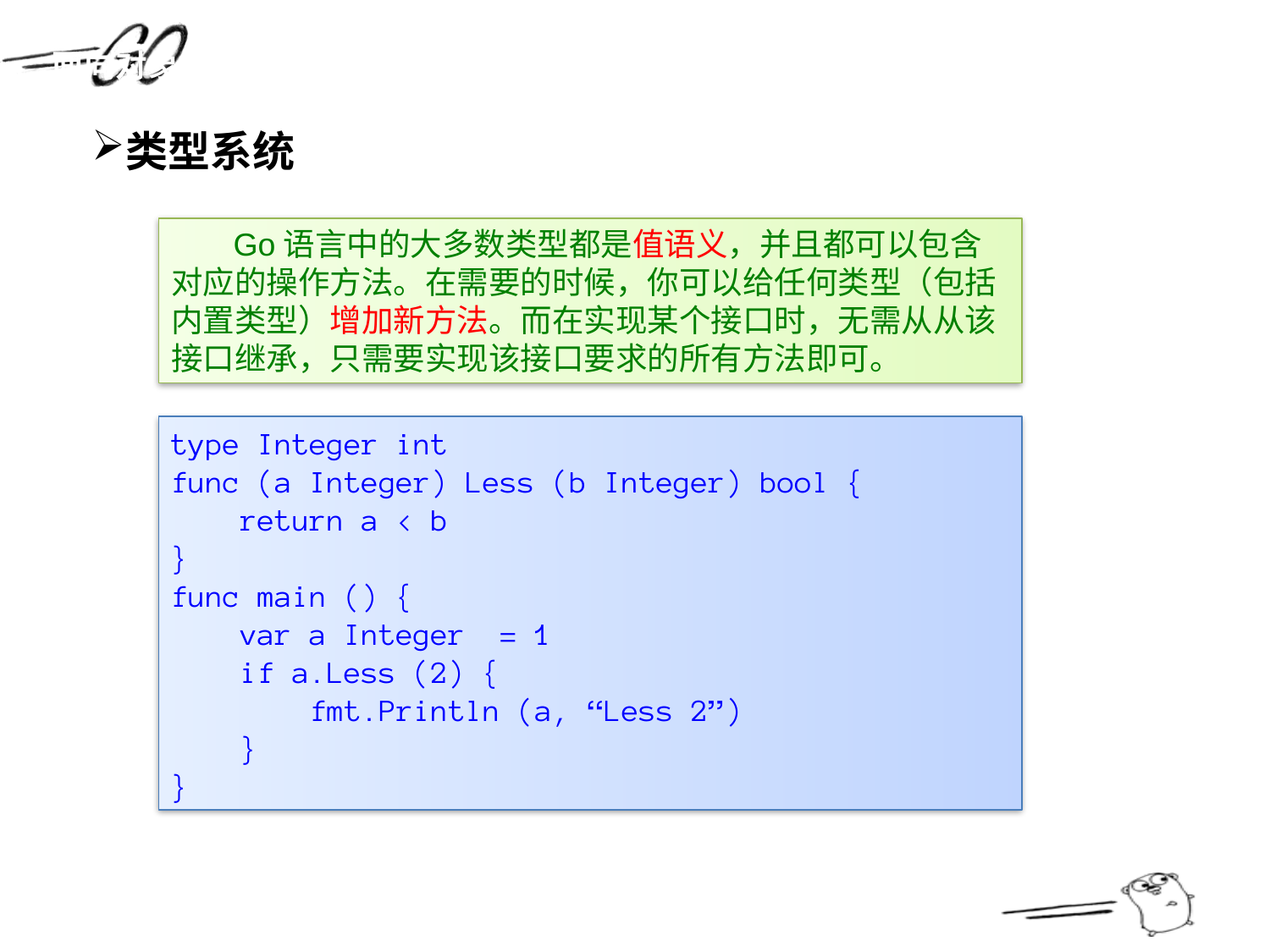

面向对象编程
类型系统
       Go语言中的大多数类型都是值语义，并且都可以包含对应的操作方法。在需要的时候，你可以给任何类型（包括内置类型）增加新方法。而在实现某个接口时，无需从从该接口继承，只需要实现该接口要求的所有方法即可。
type Integer int
func (a Integer) Less (b Integer) bool {
    return a < b
}
func main () {
    var a Integer  = 1
    if a.Less (2) {
        fmt.Println (a, “Less 2”)
    }
}
27